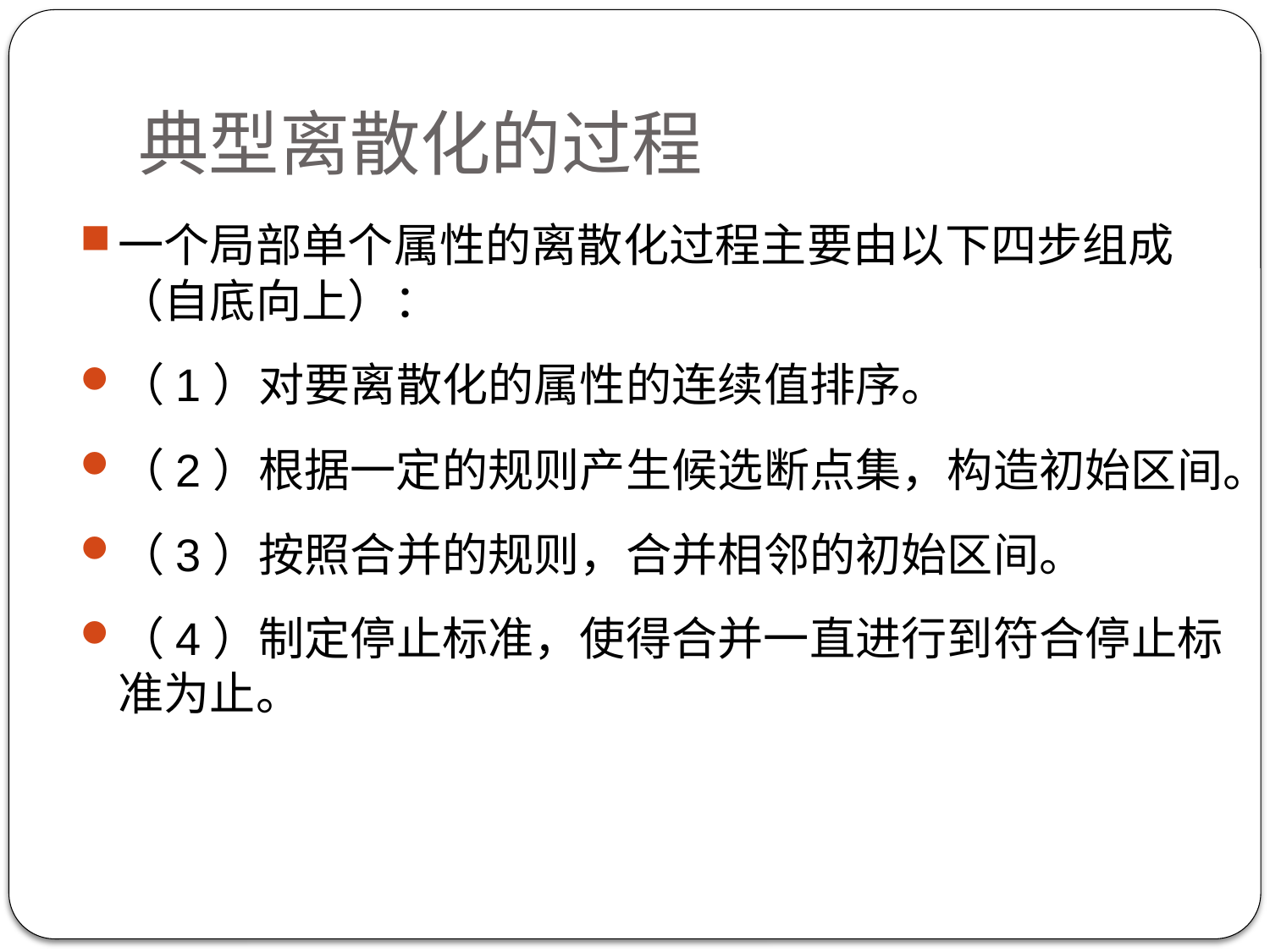

# 典型离散化的过程
一个局部单个属性的离散化过程主要由以下四步组成（自底向上）：
（1）对要离散化的属性的连续值排序。
（2）根据一定的规则产生候选断点集，构造初始区间。
（3）按照合并的规则，合并相邻的初始区间。
（4）制定停止标准，使得合并一直进行到符合停止标准为止。

116